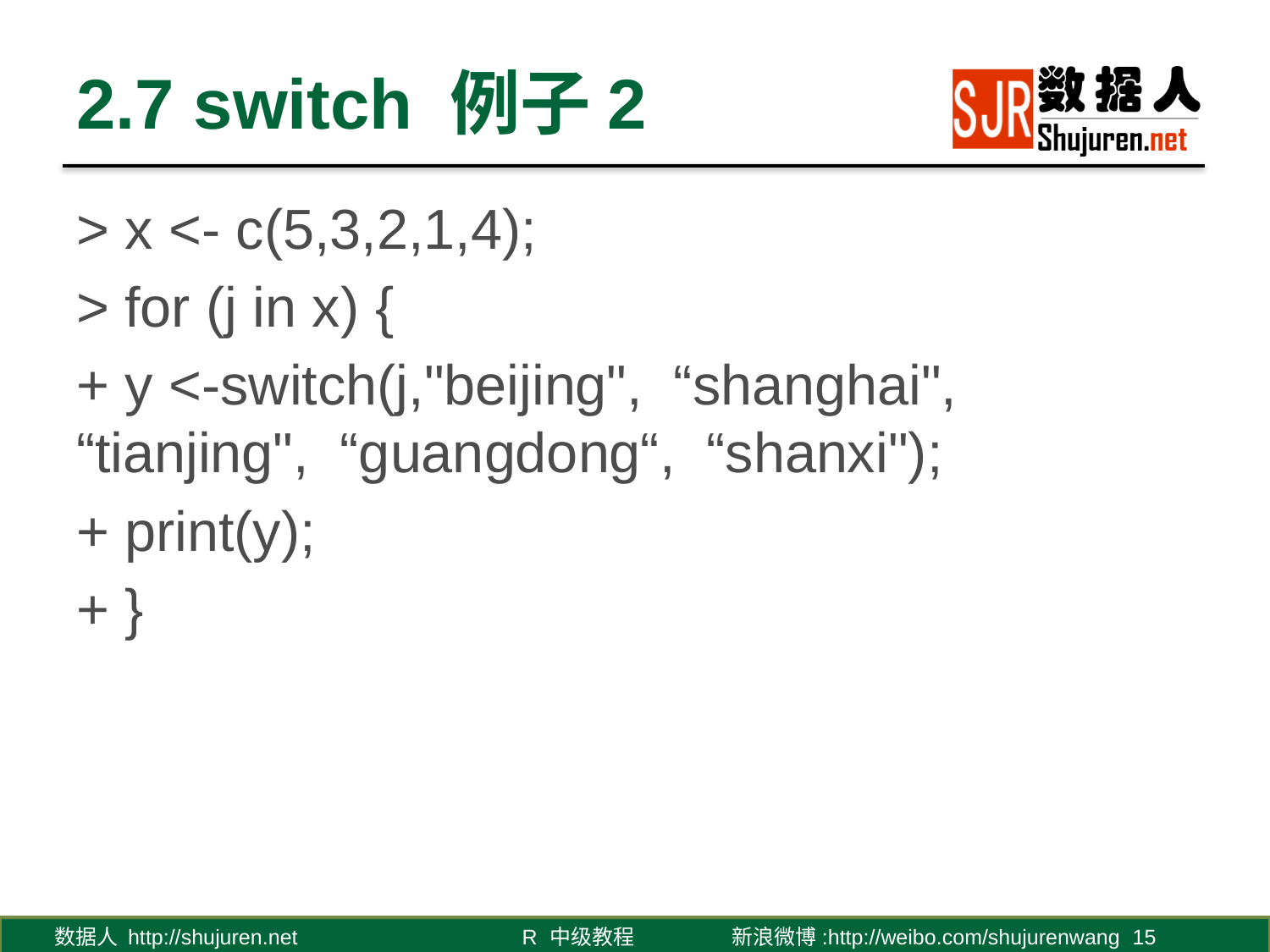

# 2.7 switch 例子2
> x <- c(5,3,2,1,4);
> for (j in x) {
+ y <-switch(j,"beijing",  “shanghai",  “tianjing",  “guangdong“,  “shanxi");
+ print(y);
+ }